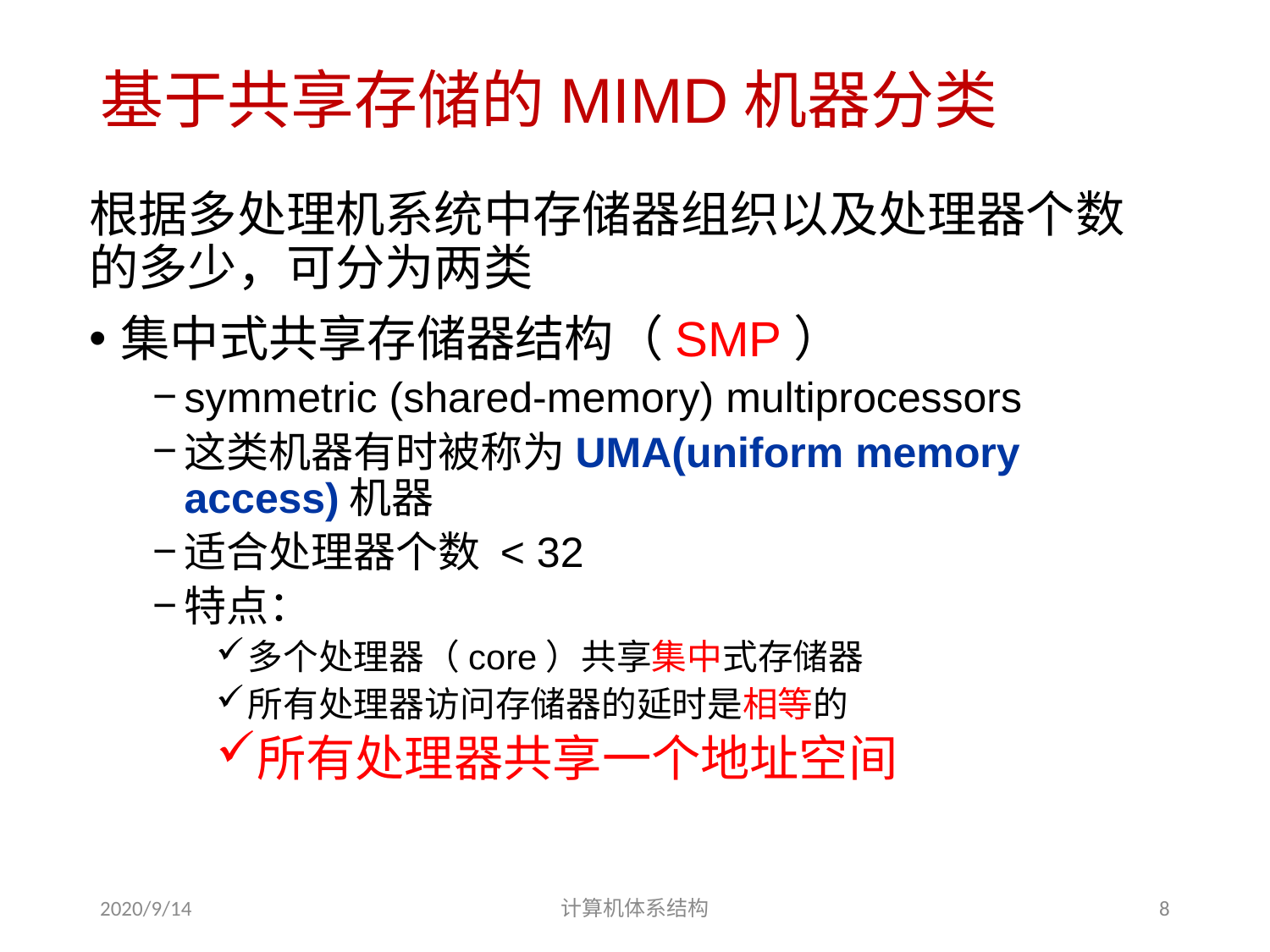

# 基于共享存储的MIMD机器分类
根据多处理机系统中存储器组织以及处理器个数的多少，可分为两类
集中式共享存储器结构（SMP）
symmetric (shared-memory) multiprocessors
这类机器有时被称为UMA(uniform memory access)机器
适合处理器个数 < 32
特点：
多个处理器（core）共享集中式存储器
所有处理器访问存储器的延时是相等的
所有处理器共享一个地址空间
2020/9/14
计算机体系结构
8